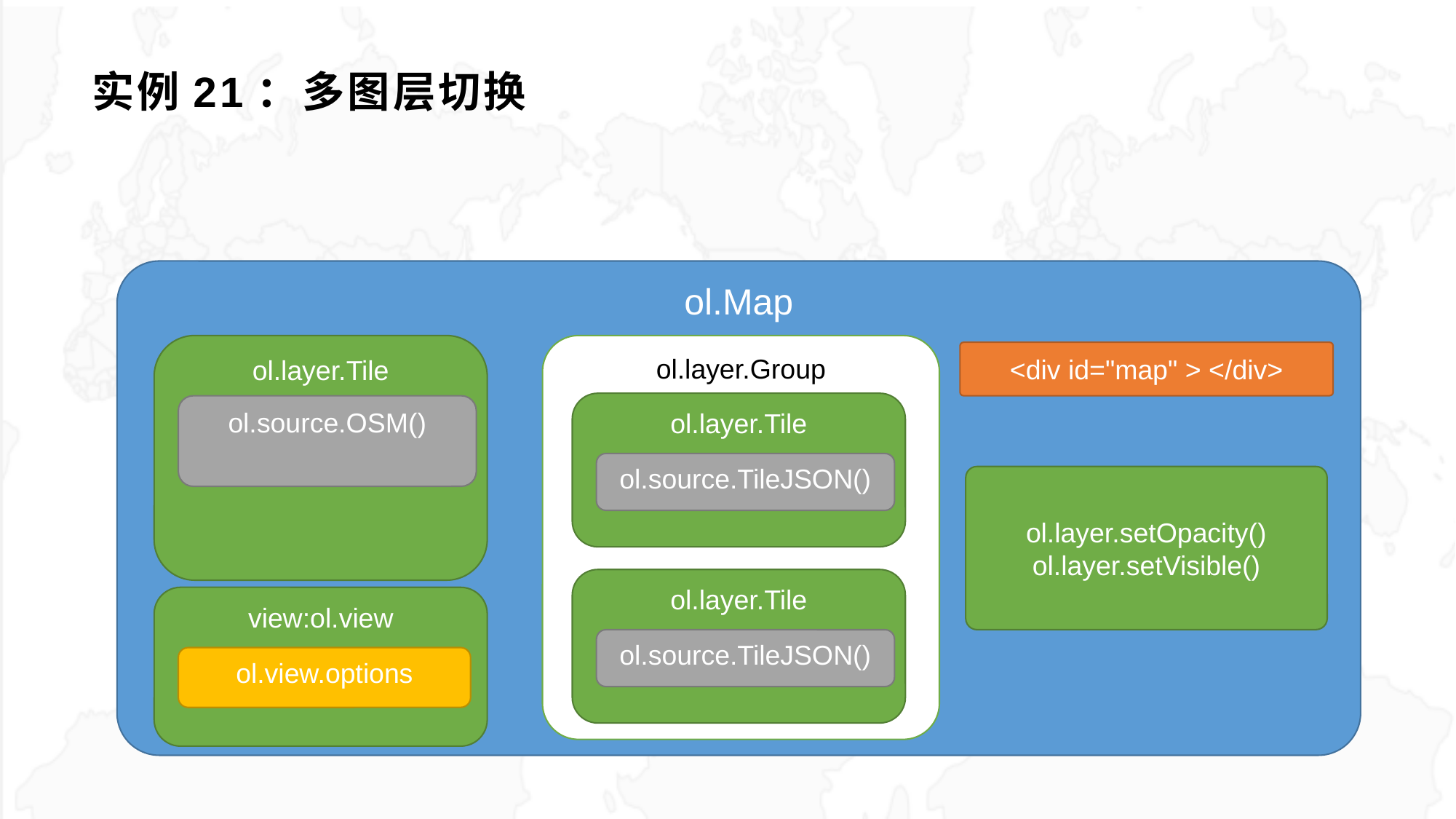

# 实例21：多图层切换
ol.Map
ol.layer.Tile
ol.layer.Group
<div id="map" > </div>
ol.layer.Tile
ol.source.TileJSON()
ol.layer.Tile
ol.source.TileJSON()
ol.source.OSM()
ol.layer.setOpacity()
ol.layer.setVisible()
view:ol.view
ol.view.options